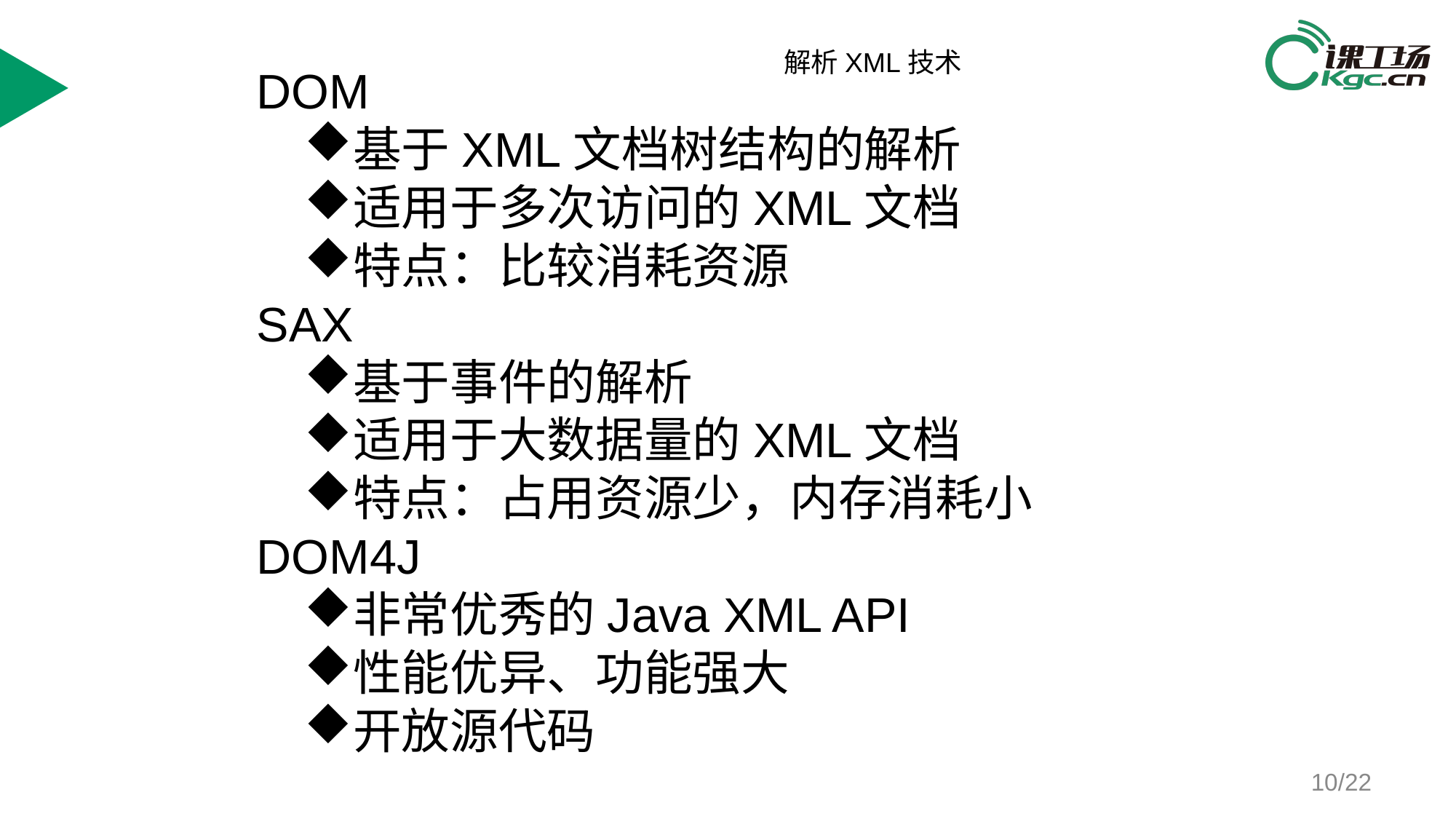

10/22
解析XML技术
DOM
基于XML文档树结构的解析
适用于多次访问的XML文档
特点：比较消耗资源
SAX
基于事件的解析
适用于大数据量的XML文档
特点：占用资源少，内存消耗小
DOM4J
非常优秀的Java XML API
性能优异、功能强大
开放源代码